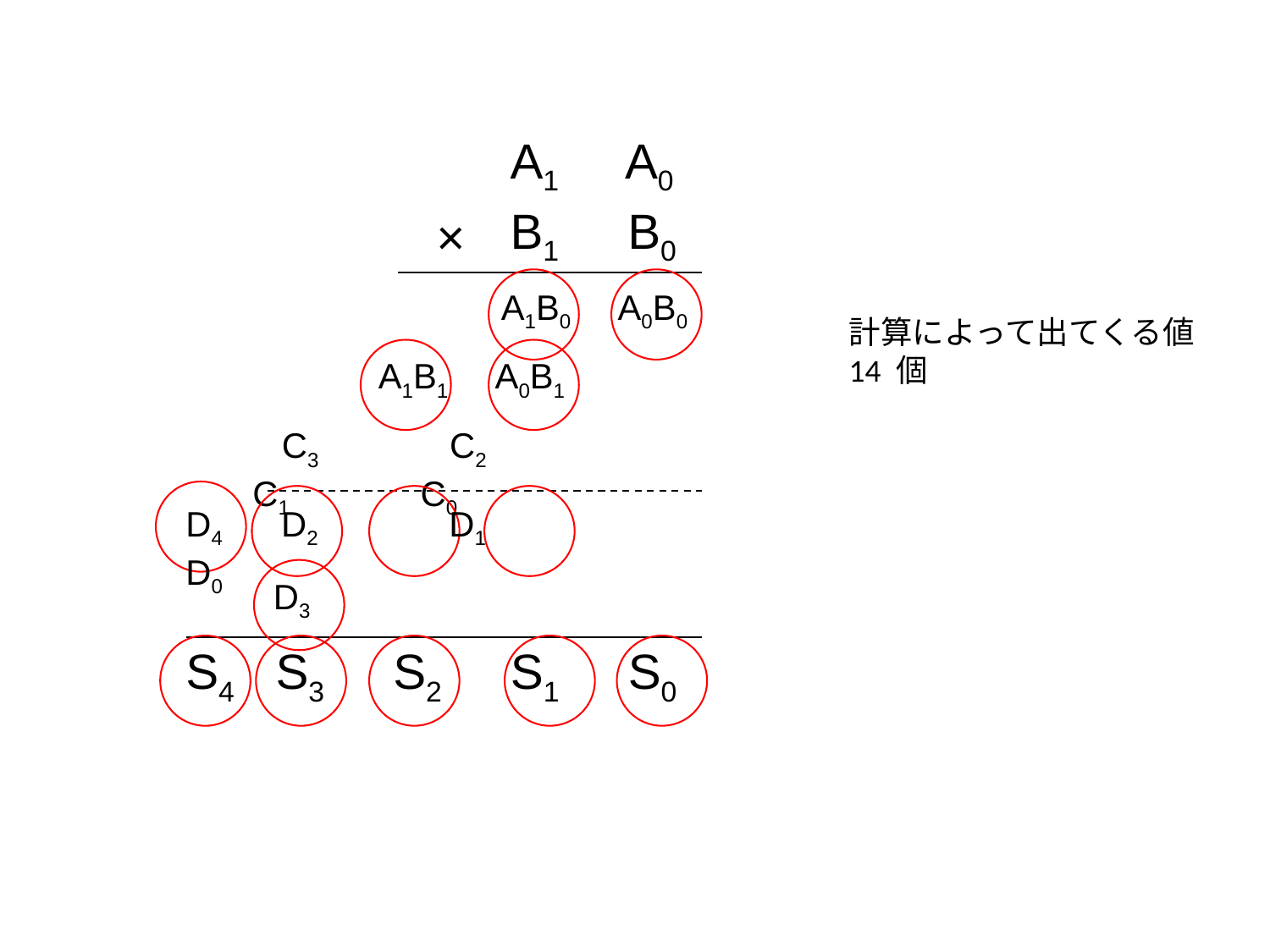

A1     A0
B1     B0
×

A1B0     A0B0
計算によって出てくる値
14 個

A1B1     A0B1
   C3　　　 C2　　　 C1　　　 C0

D4      D2　　　 D1　　　 D0

         D3
S4   S3     S2     S1     S0